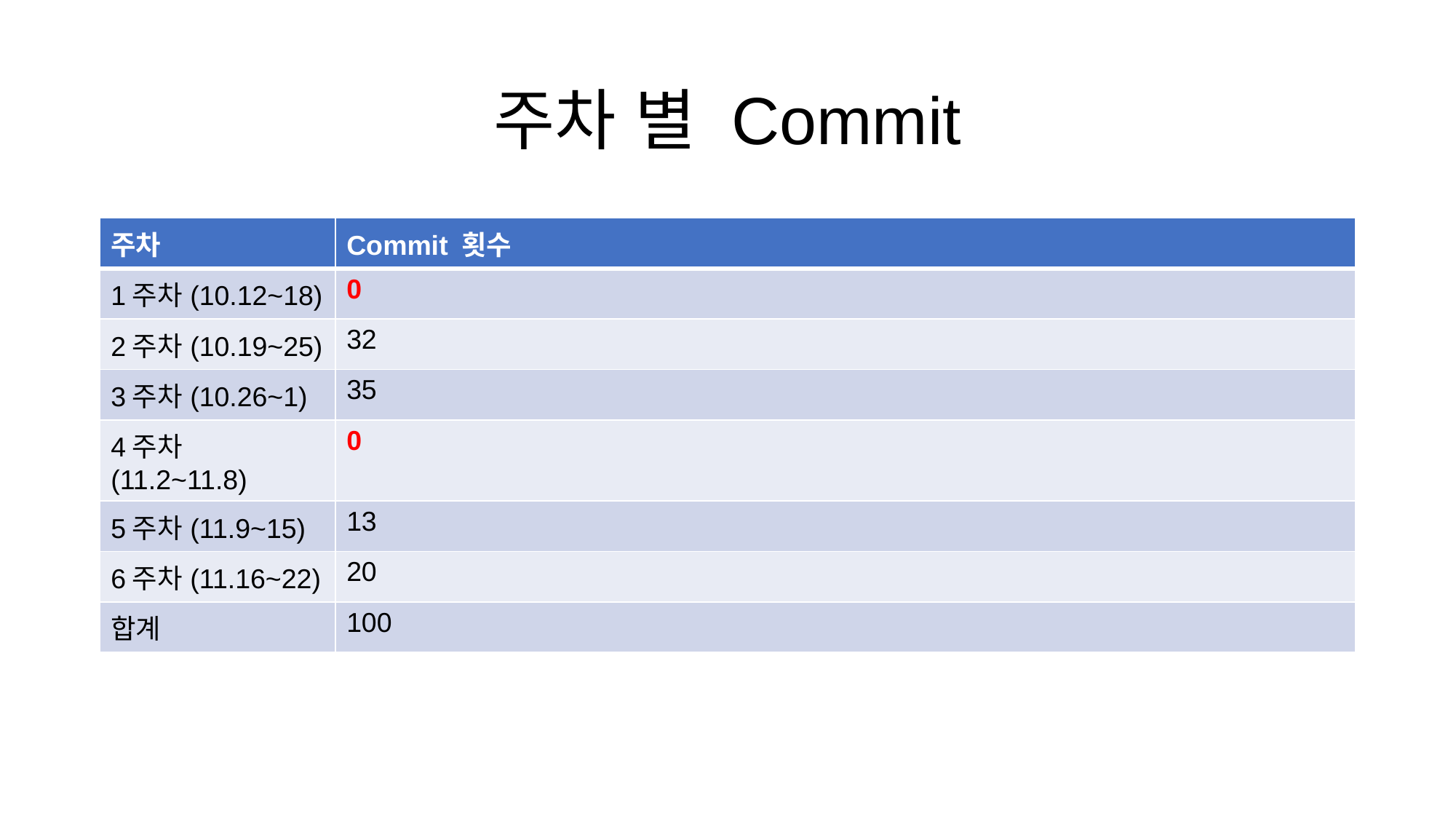

# 주차 별 Commit
| 주차 | Commit 횟수 |
| --- | --- |
| 1주차(10.12~18) | 0 |
| 2주차(10.19~25) | 32 |
| 3주차(10.26~1) | 35 |
| 4주차(11.2~11.8) | 0 |
| 5주차(11.9~15) | 13 |
| 6주차(11.16~22) | 20 |
| 합계 | 100 |